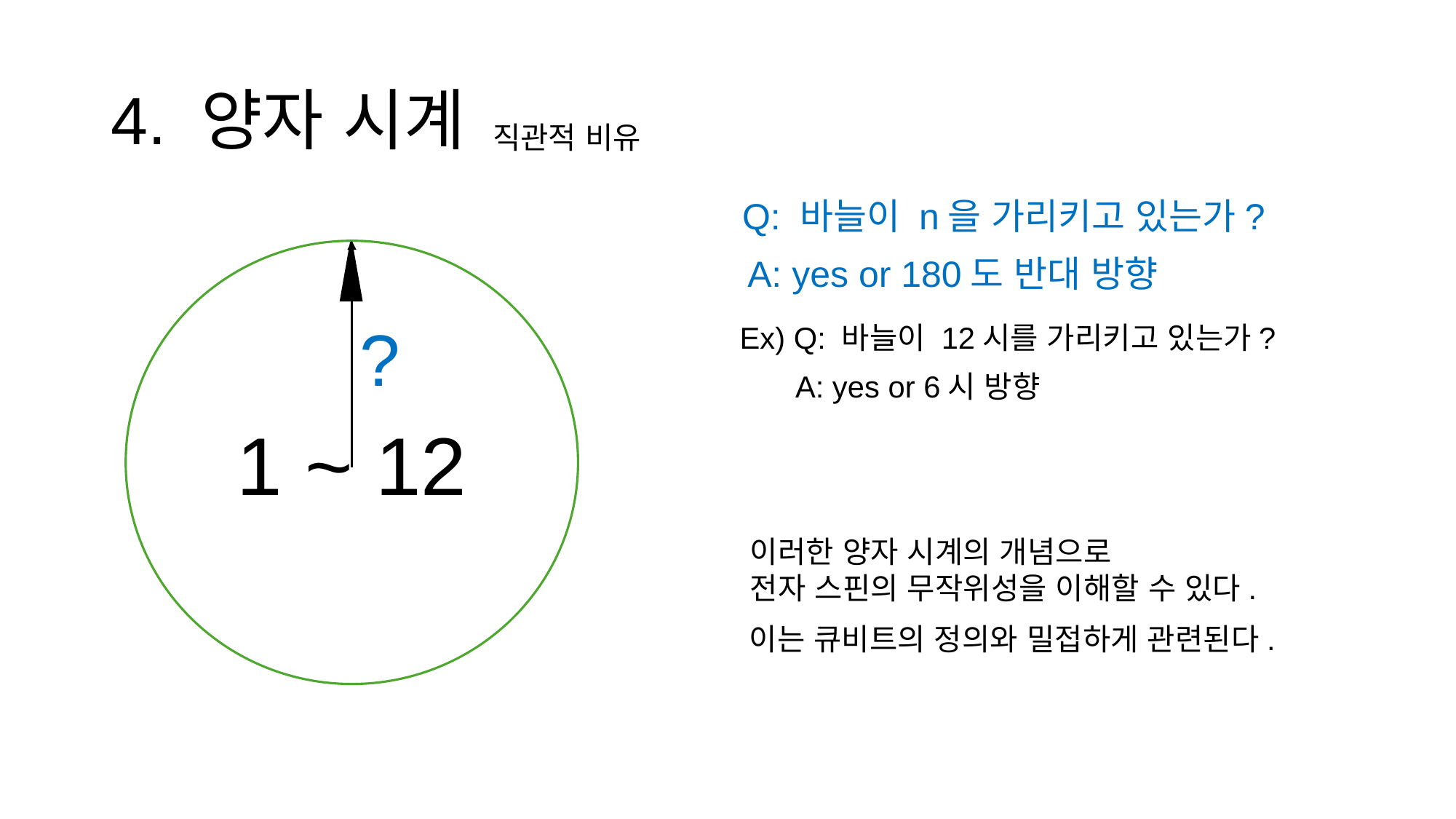

# 4. 양자 시계
직관적 비유
Q: 바늘이 n을 가리키고 있는가?
1 ~ 12

A: yes or 180도 반대 방향
?
Ex) Q: 바늘이 12시를 가리키고 있는가?
A: yes or 6시 방향
이러한 양자 시계의 개념으로
전자 스핀의 무작위성을 이해할 수 있다.
이는 큐비트의 정의와 밀접하게 관련된다.